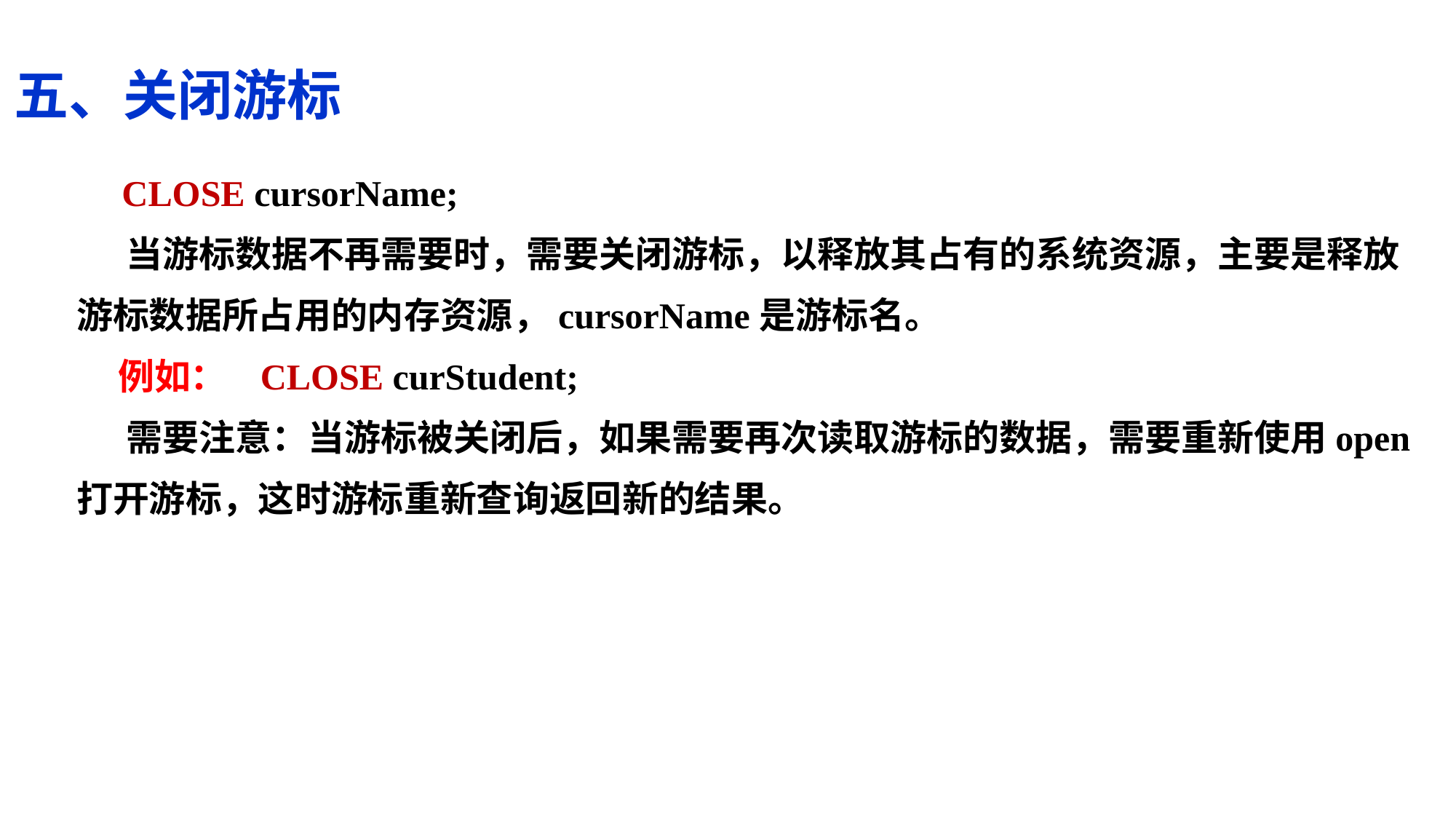

五、关闭游标
     CLOSE cursorName;
     当游标数据不再需要时，需要关闭游标，以释放其占有的系统资源，主要是释放游标数据所占用的内存资源，cursorName是游标名。
    例如：   CLOSE curStudent;
     需要注意：当游标被关闭后，如果需要再次读取游标的数据，需要重新使用open打开游标，这时游标重新查询返回新的结果。